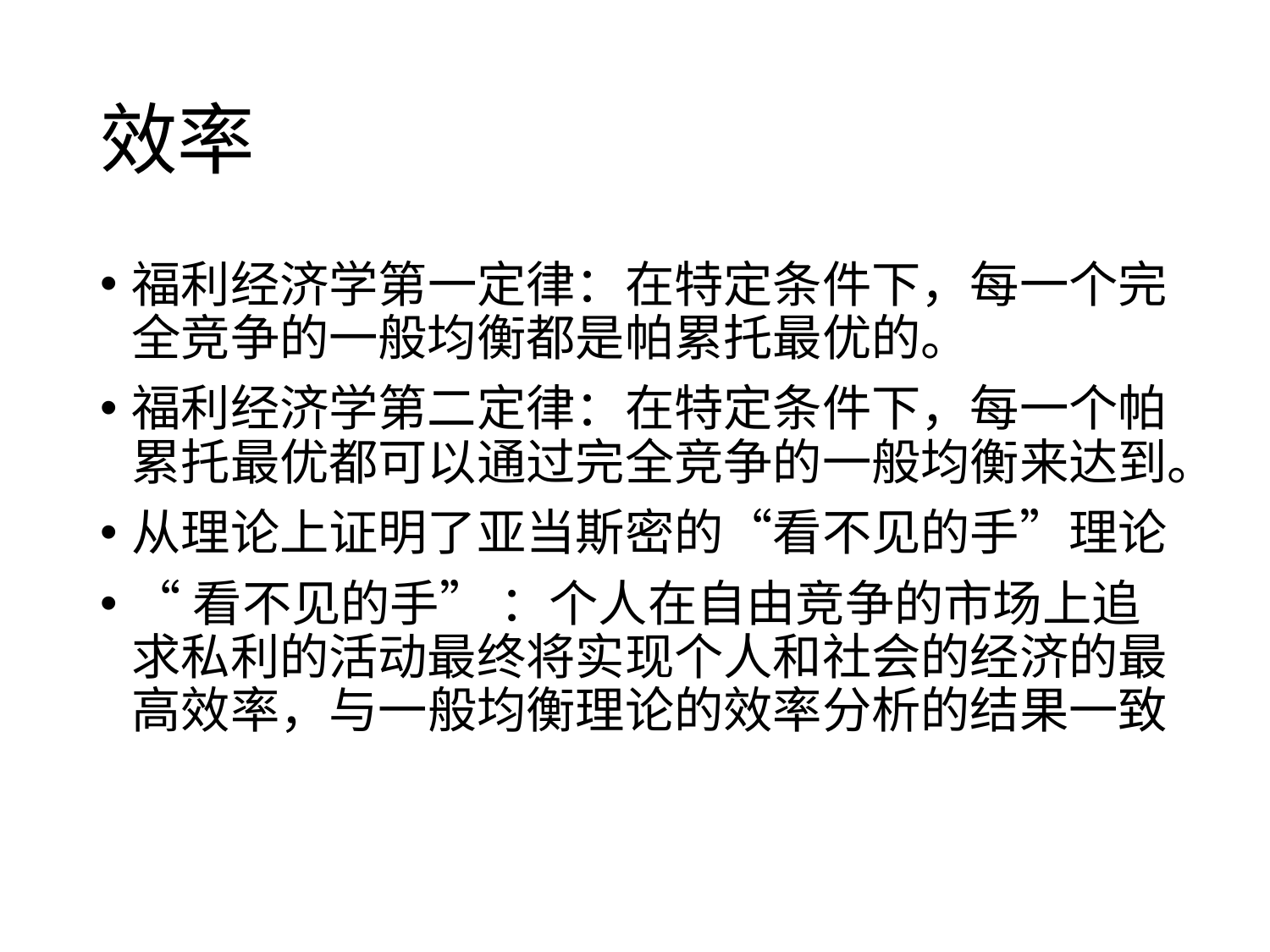

# 效率
福利经济学第一定律：在特定条件下，每一个完全竞争的一般均衡都是帕累托最优的。
福利经济学第二定律：在特定条件下，每一个帕累托最优都可以通过完全竞争的一般均衡来达到。
从理论上证明了亚当斯密的“看不见的手”理论
“看不见的手” ：个人在自由竞争的市场上追求私利的活动最终将实现个人和社会的经济的最高效率，与一般均衡理论的效率分析的结果一致